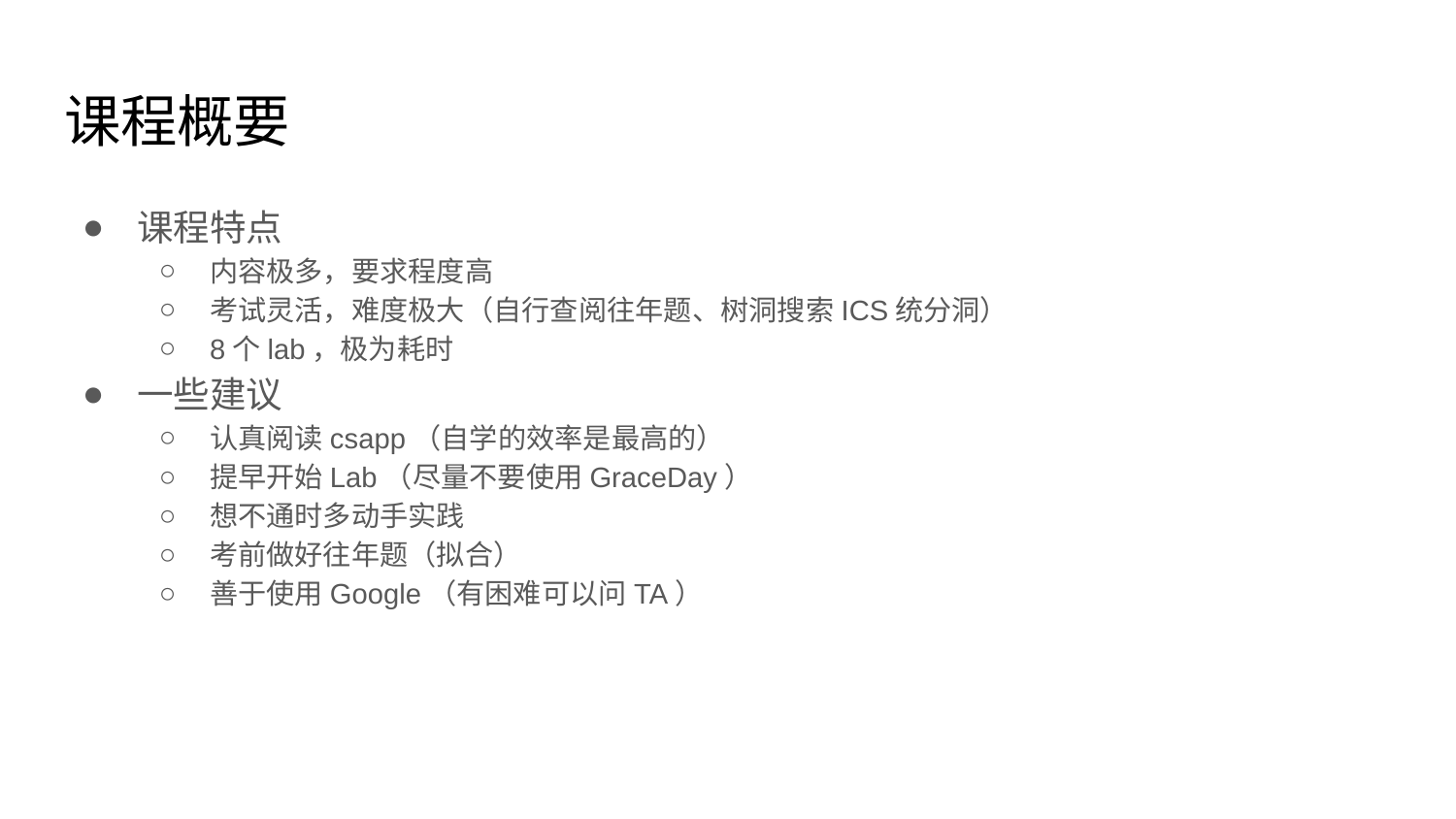

# 课程概要
课程特点
内容极多，要求程度高
考试灵活，难度极大（自行查阅往年题、树洞搜索ICS统分洞）
8个lab，极为耗时
一些建议
认真阅读csapp（自学的效率是最高的）
提早开始Lab（尽量不要使用GraceDay）
想不通时多动手实践
考前做好往年题（拟合）
善于使用Google（有困难可以问TA）